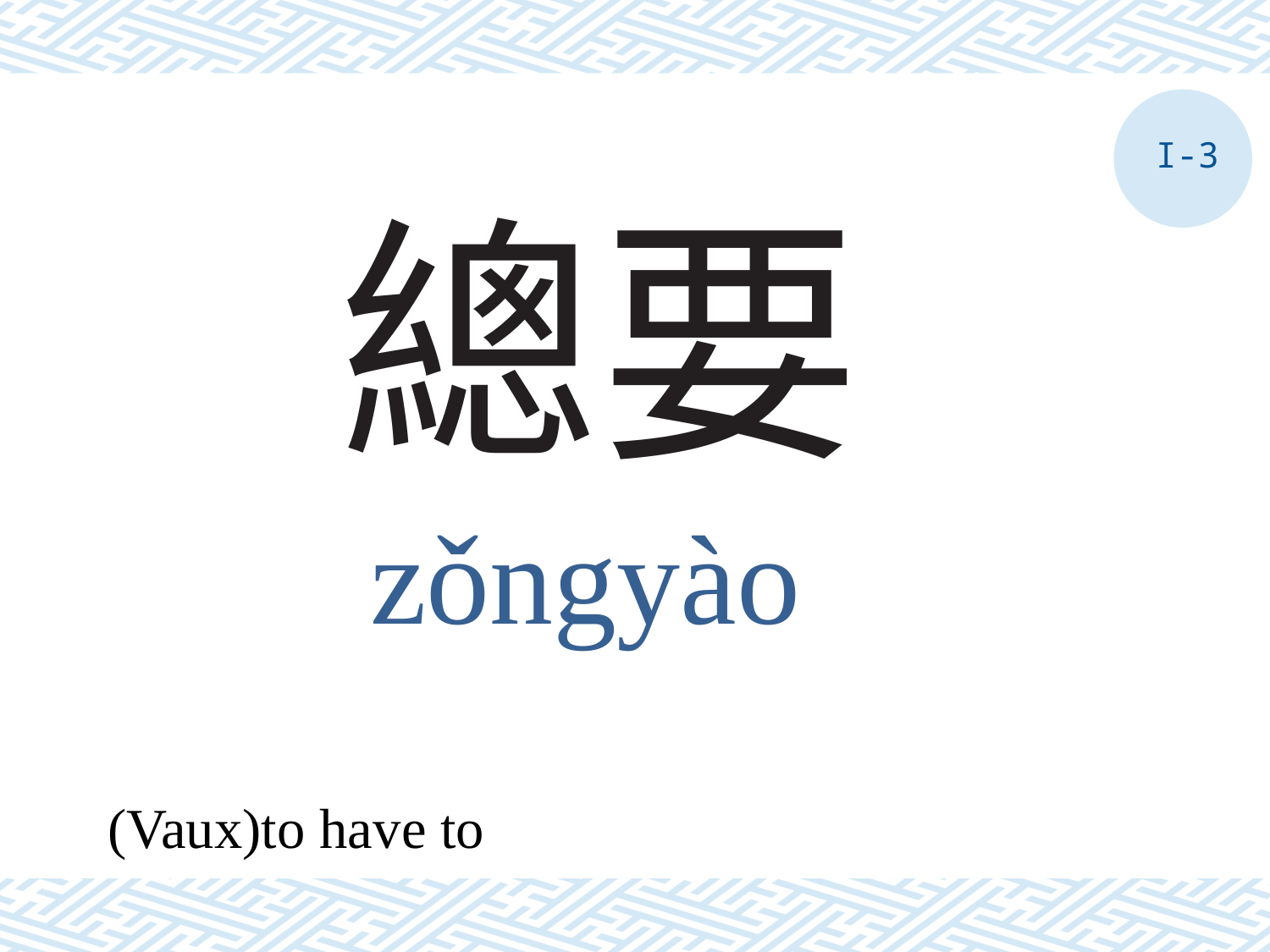

I-3

# 總要
zǒngyào
(Vaux)to have to